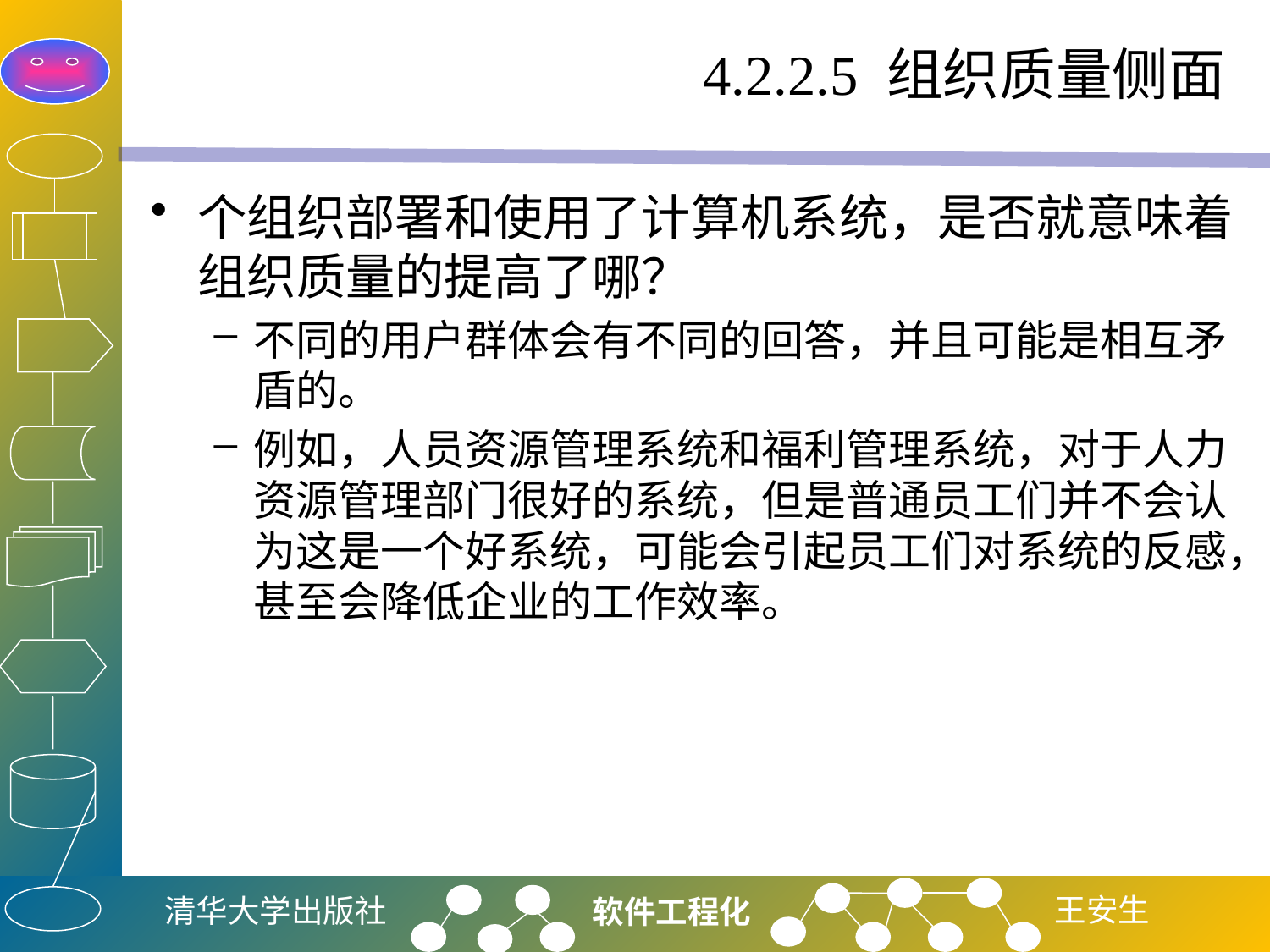

# 4.2.2.5 组织质量侧面
个组织部署和使用了计算机系统，是否就意味着组织质量的提高了哪？
不同的用户群体会有不同的回答，并且可能是相互矛盾的。
例如，人员资源管理系统和福利管理系统，对于人力资源管理部门很好的系统，但是普通员工们并不会认为这是一个好系统，可能会引起员工们对系统的反感，甚至会降低企业的工作效率。